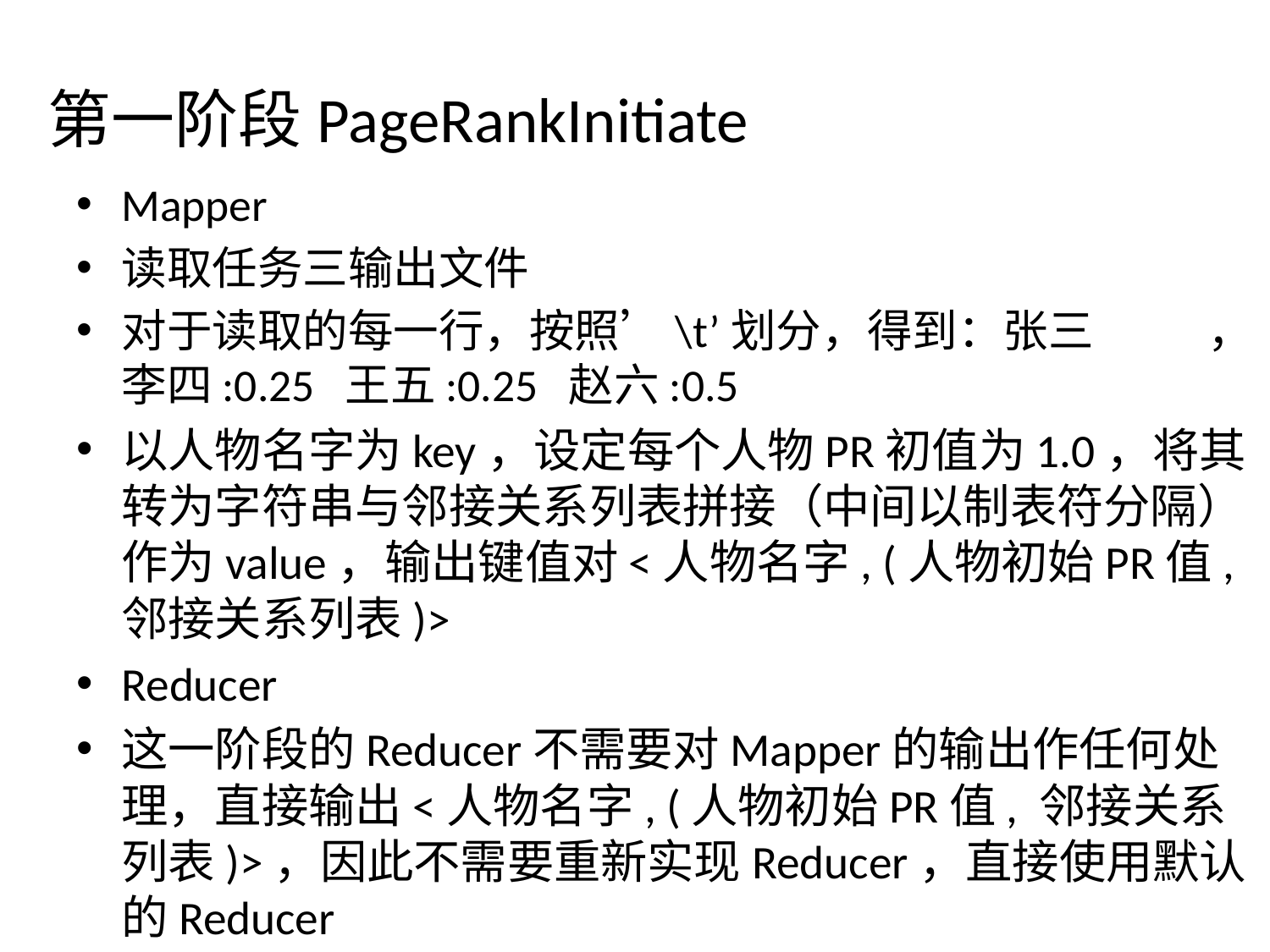

# 第一阶段PageRankInitiate
Mapper
读取任务三输出文件
对于读取的每一行，按照’\t’划分，得到：张三	，李四:0.25  王五:0.25  赵六:0.5
以人物名字为key，设定每个人物PR初值为1.0，将其转为字符串与邻接关系列表拼接（中间以制表符分隔）作为value，输出键值对<人物名字, (人物初始PR值, 邻接关系列表)>
Reducer
这一阶段的Reducer不需要对Mapper的输出作任何处理，直接输出<人物名字, (人物初始PR值, 邻接关系列表)>，因此不需要重新实现Reducer，直接使用默认的Reducer